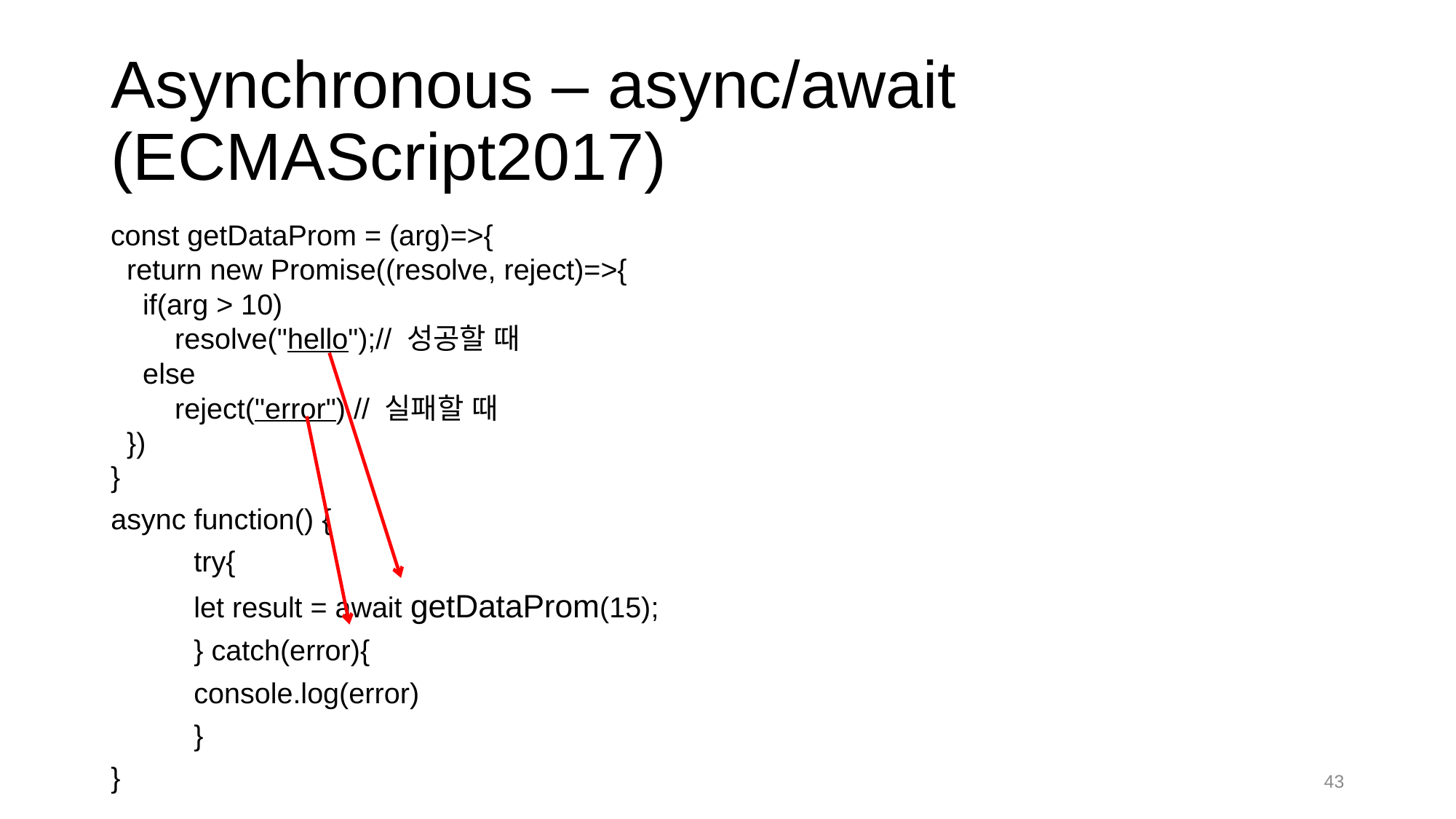

# Asynchronous – async/await (ECMAScript2017)
const getDataProm = (arg)=>{
  return new Promise((resolve, reject)=>{
    if(arg > 10)
        resolve("hello");// 성공할 때
    else
        reject("error") // 실패할 때
  })
}

async function() {
	try{
		let result = await getDataProm(15);
	} catch(error){
		console.log(error)
	}
}
43